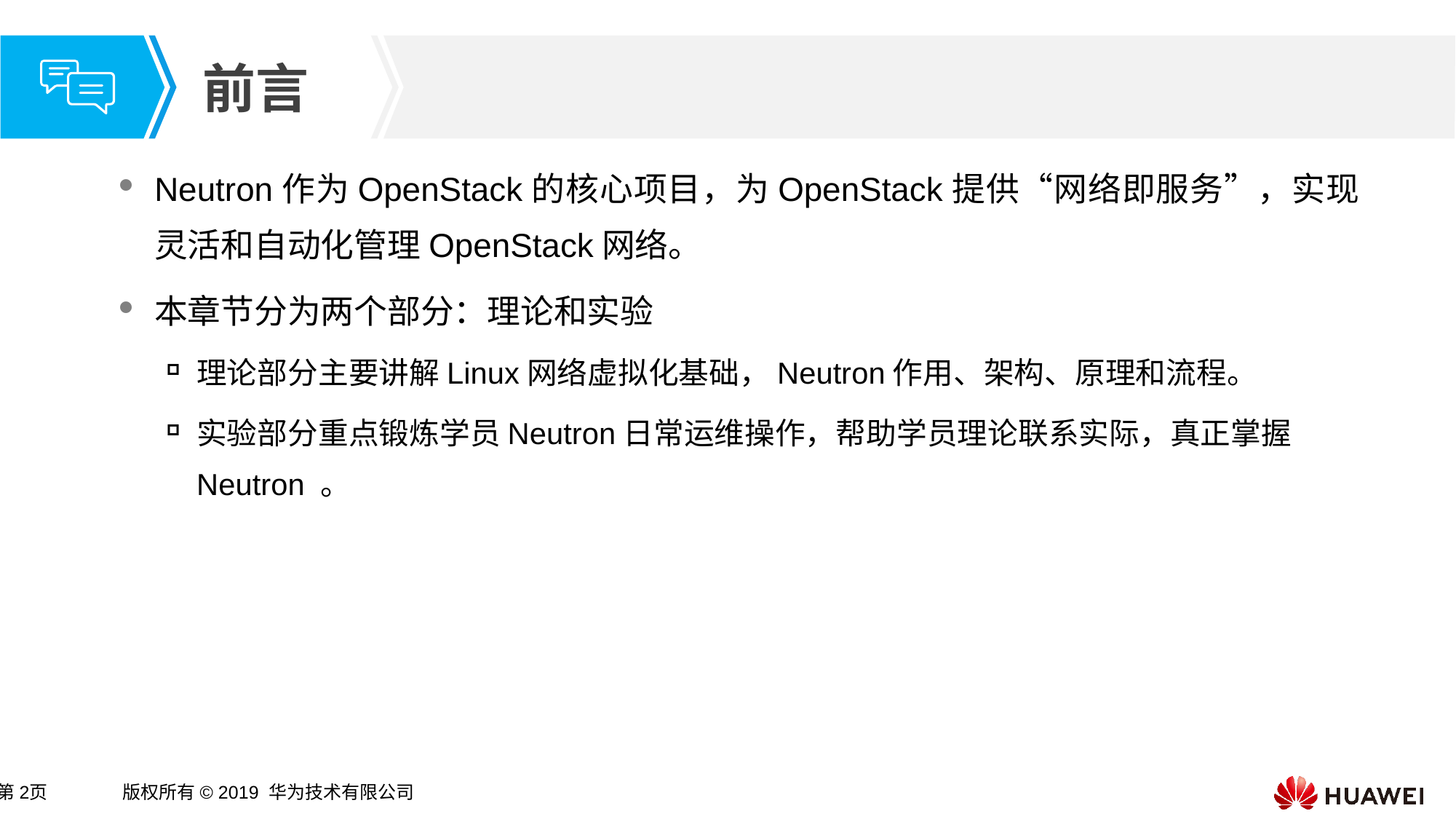

Neutron作为OpenStack的核心项目，为OpenStack提供“网络即服务”，实现灵活和自动化管理OpenStack网络。
本章节分为两个部分：理论和实验
理论部分主要讲解Linux网络虚拟化基础，Neutron作用、架构、原理和流程。
实验部分重点锻炼学员Neutron日常运维操作，帮助学员理论联系实际，真正掌握Neutron 。